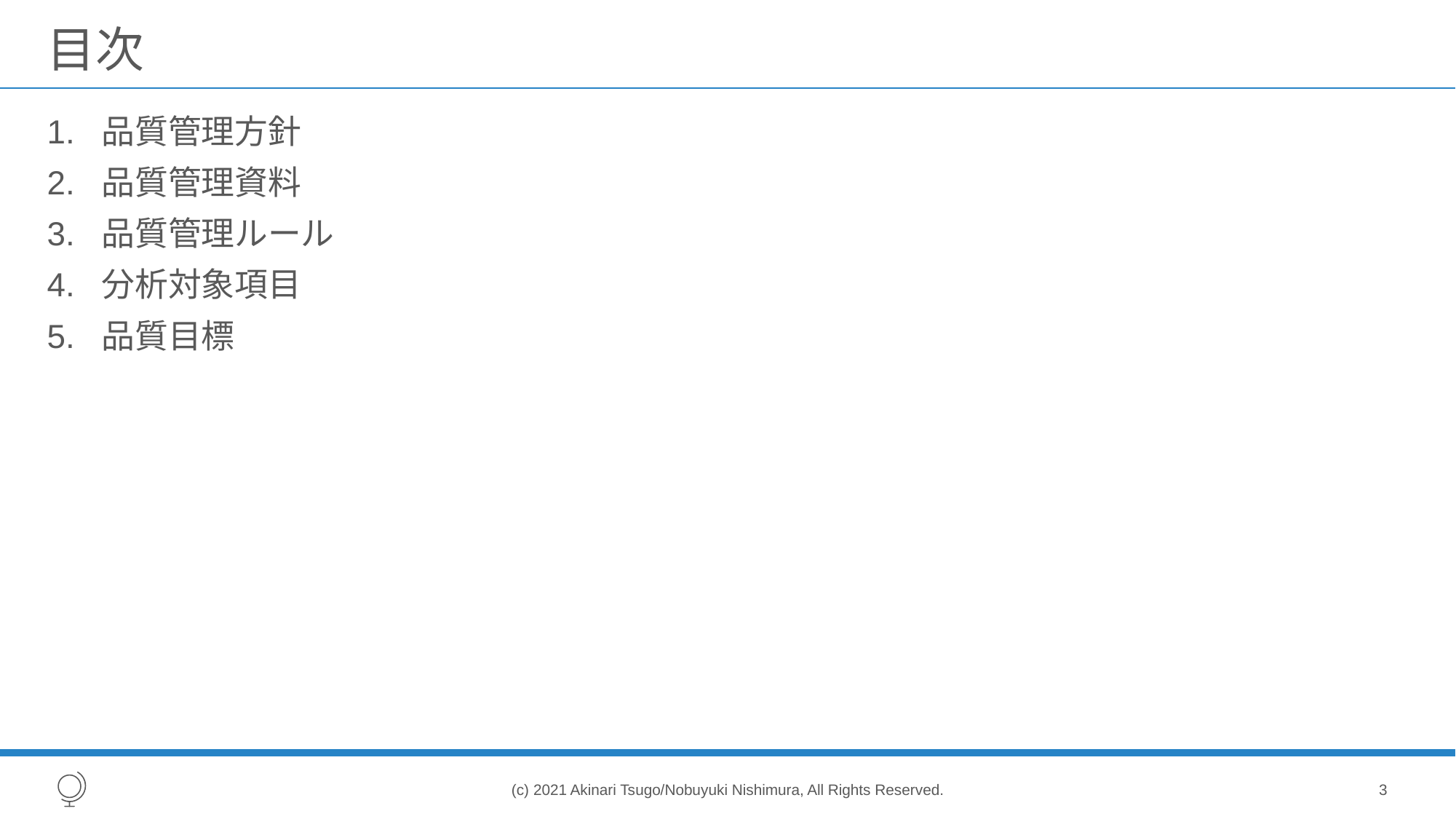

# 目次
品質管理方針
品質管理資料
品質管理ルール
分析対象項目
品質目標